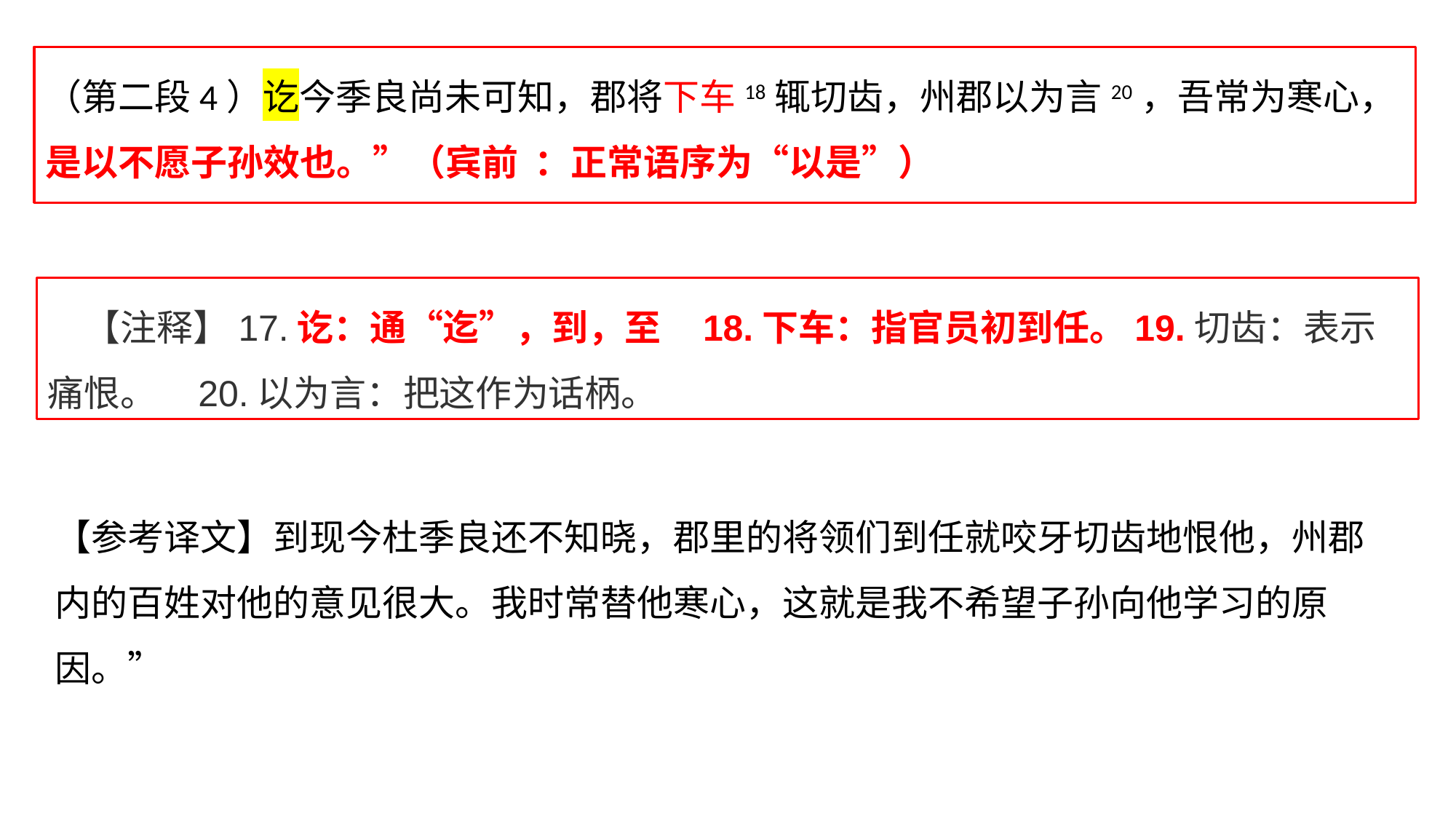

（第二段4）讫今季良尚未可知，郡将下车18辄切齿，州郡以为言20，吾常为寒心，是以不愿子孙效也。”（宾前  ：正常语序为“以是”）

【注释】17.讫：通“迄”，到，至    18.下车：指官员初到任。19.切齿：表示痛恨。    20.以为言：把这作为话柄。
【参考译文】到现今杜季良还不知晓，郡里的将领们到任就咬牙切齿地恨他，州郡内的百姓对他的意见很大。我时常替他寒心，这就是我不希望子孙向他学习的原因。”